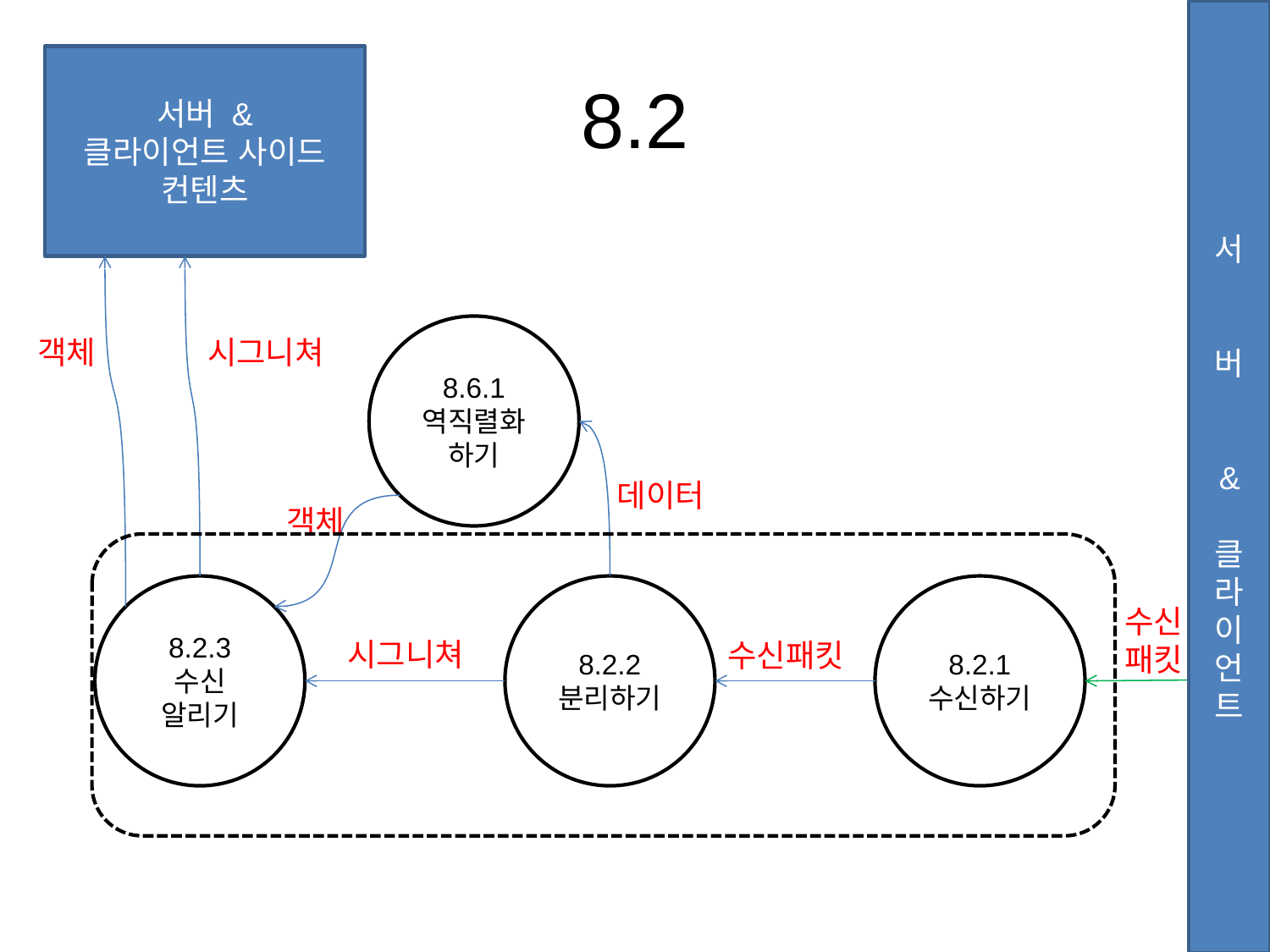

서

버

&

클
라
이
언
트
# 8.2
서버 &
클라이언트 사이드
컨텐츠
8.6.1
역직렬화
하기
객체
시그니쳐
데이터
객체

8.2.3
수신
알리기
8.2.2
분리하기
8.2.1
수신하기
수신
패킷
시그니쳐
수신패킷